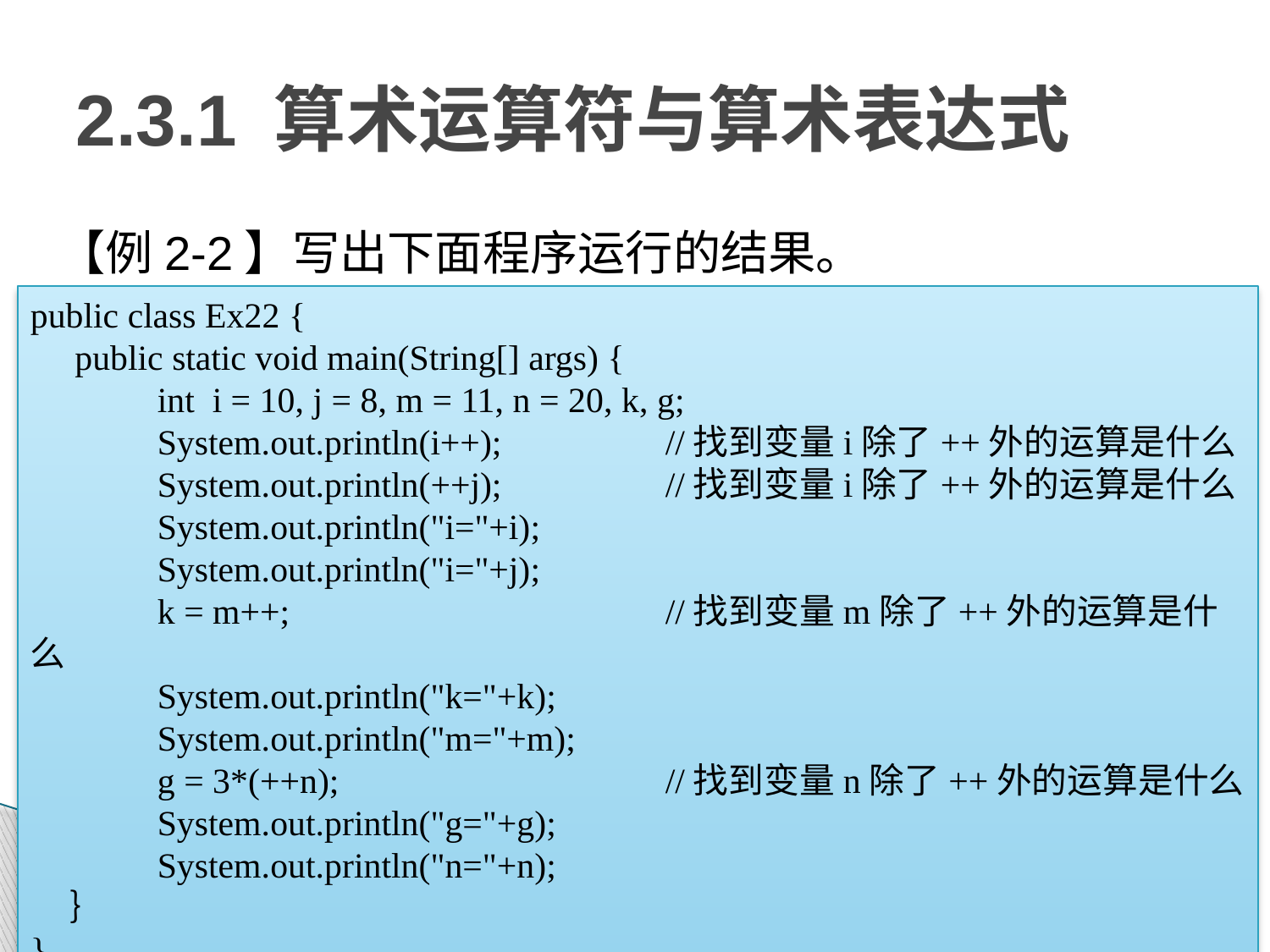

# 2.3.1 算术运算符与算术表达式
【例2-2】写出下面程序运行的结果。

public class Ex22 {
     public static void main(String[] args) {
 	int  i = 10, j = 8, m = 11, n = 20, k, g;
	System.out.println(i++);		//找到变量i除了++外的运算是什么
	System.out.println(++j);		//找到变量i除了++外的运算是什么
	System.out.println("i="+i);
	System.out.println("i="+j);
	k = m++;			//找到变量m除了++外的运算是什么
	System.out.println("k="+k);
	System.out.println("m="+m);
	g = 3*(++n);			//找到变量n除了++外的运算是什么
	System.out.println("g="+g);
	System.out.println("n="+n);
    ｝
}